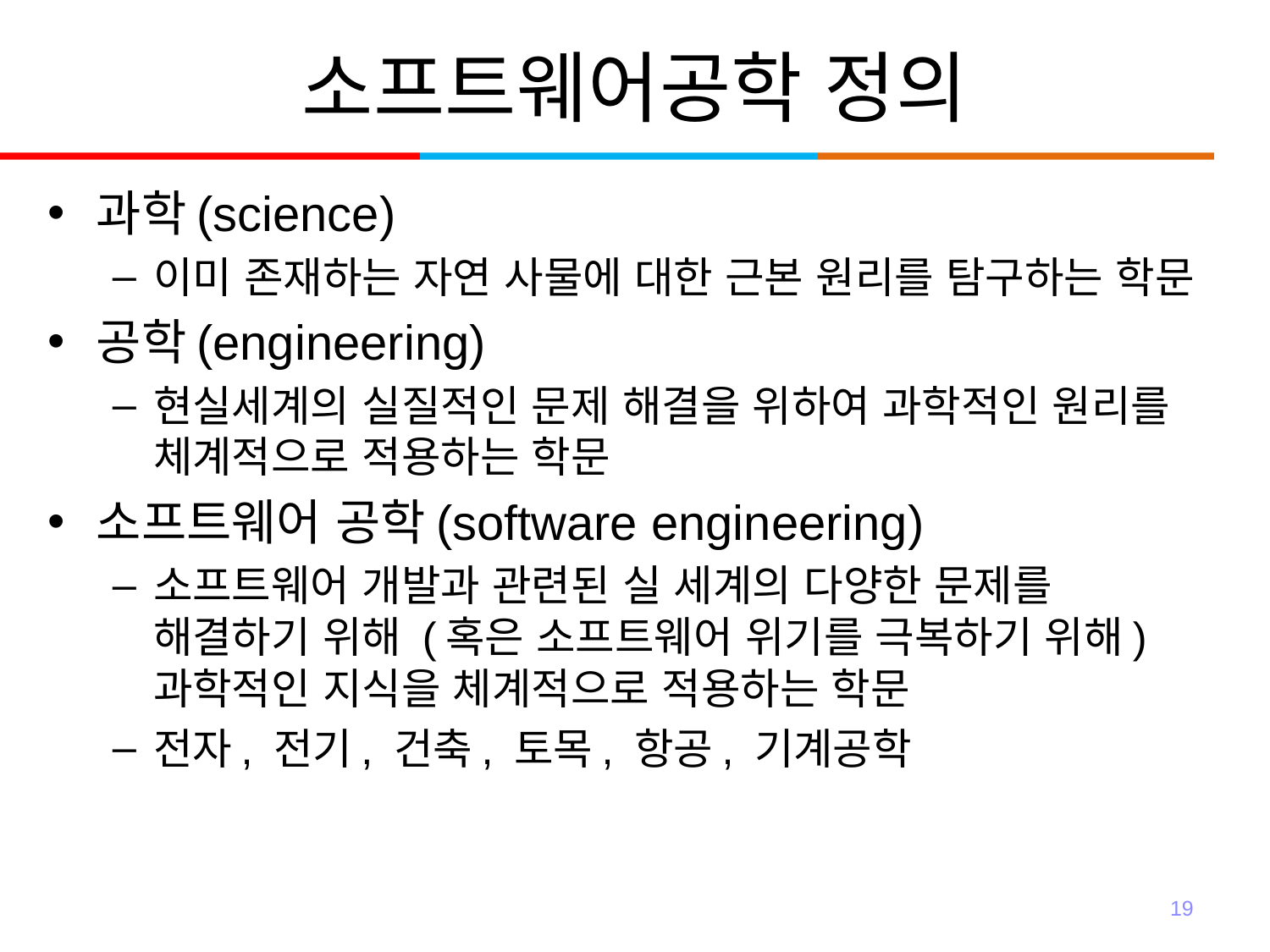

# 소프트웨어공학 정의
과학(science)
이미 존재하는 자연 사물에 대한 근본 원리를 탐구하는 학문
공학(engineering)
현실세계의 실질적인 문제 해결을 위하여 과학적인 원리를 체계적으로 적용하는 학문
소프트웨어 공학(software engineering)
소프트웨어 개발과 관련된 실 세계의 다양한 문제를 해결하기 위해 (혹은 소프트웨어 위기를 극복하기 위해) 과학적인 지식을 체계적으로 적용하는 학문
전자, 전기, 건축, 토목, 항공, 기계공학
19